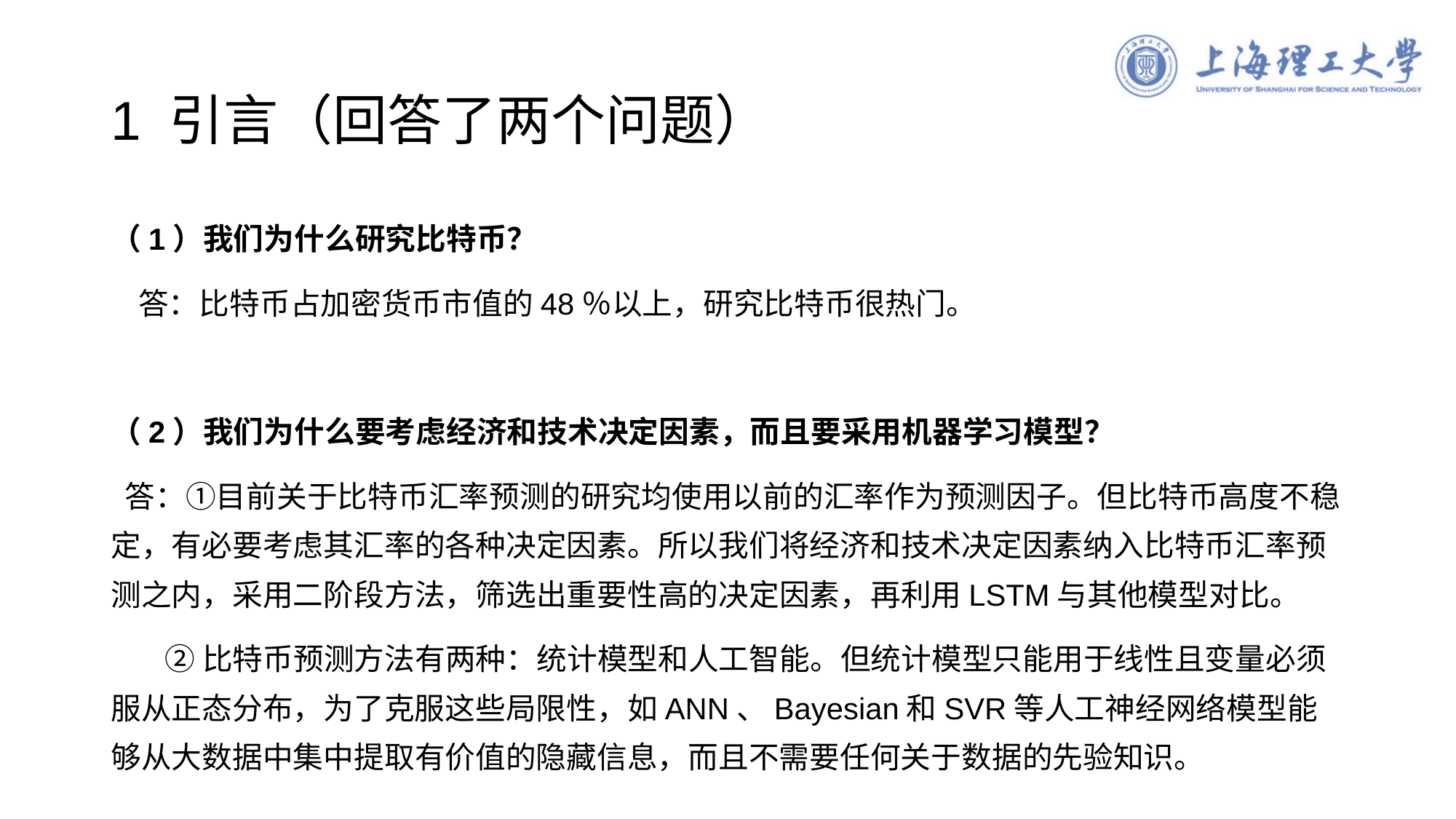

# 1 引言（回答了两个问题）
（1）我们为什么研究比特币？
   答：比特币占加密货币市值的48％以上，研究比特币很热门。

（2）我们为什么要考虑经济和技术决定因素，而且要采用机器学习模型？
 答：①目前关于比特币汇率预测的研究均使用以前的汇率作为预测因子。但比特币高度不稳定，有必要考虑其汇率的各种决定因素。所以我们将经济和技术决定因素纳入比特币汇率预测之内，采用二阶段方法，筛选出重要性高的决定因素，再利用LSTM与其他模型对比。
        ②比特币预测方法有两种：统计模型和人工智能。但统计模型只能用于线性且变量必须服从正态分布，为了克服这些局限性，如ANN、Bayesian和SVR等人工神经网络模型能够从大数据中集中提取有价值的隐藏信息，而且不需要任何关于数据的先验知识。